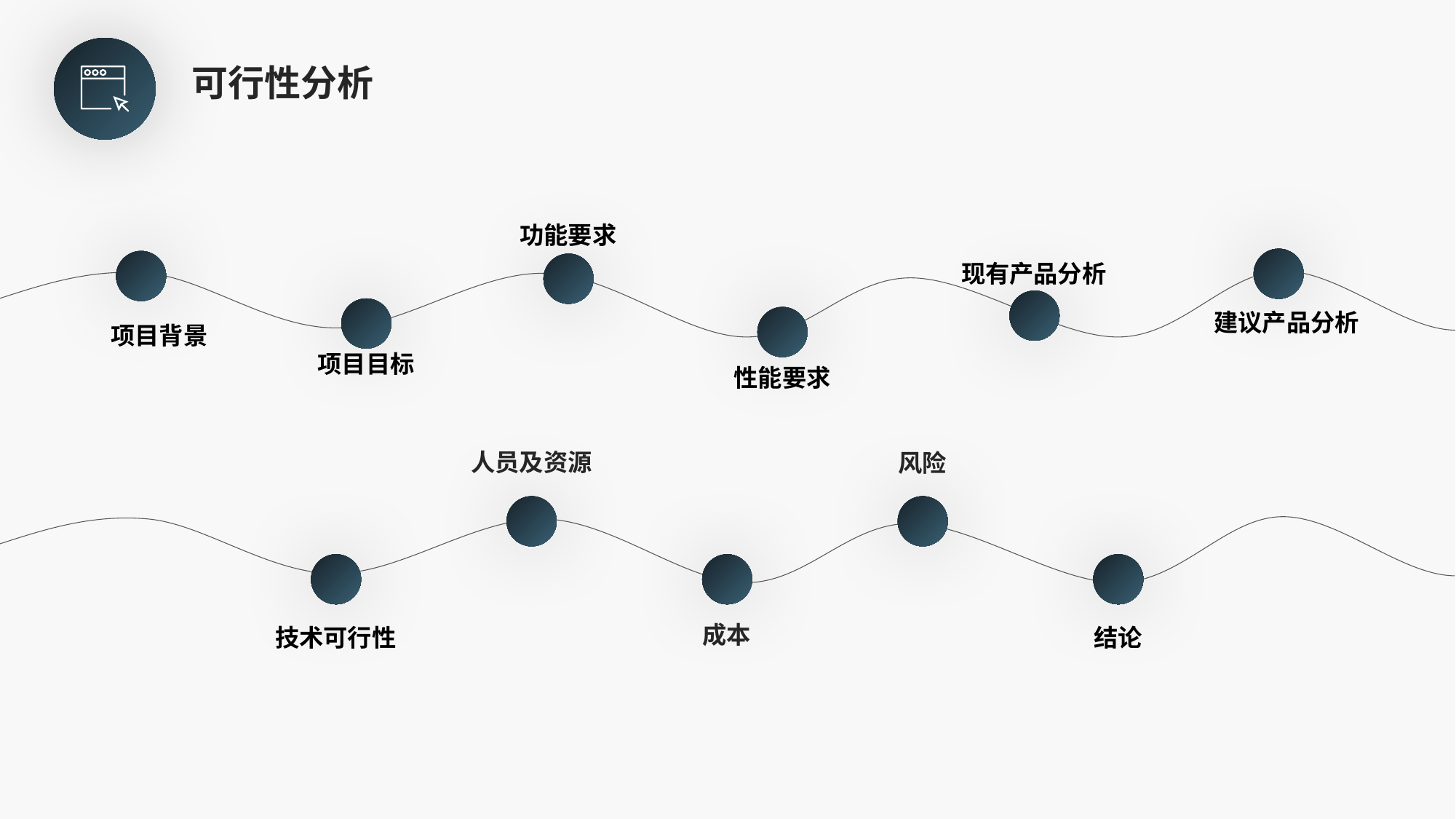

可行性分析

功能要求
现有产品分析

建议产品分析

项目背景
项目目标
性能要求
人员及资源
风险

技术可行性
结论
成本